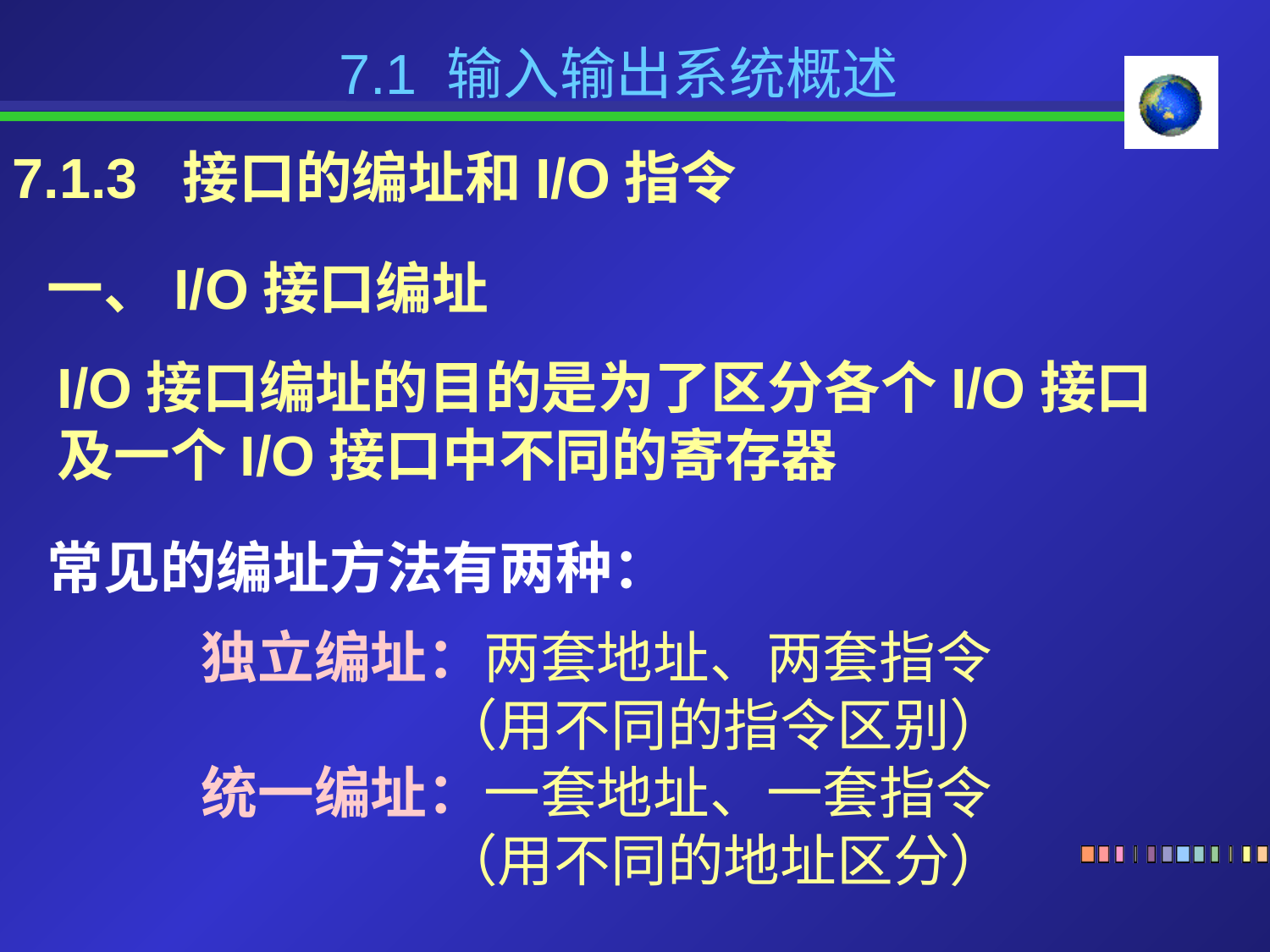

7.1 输入输出系统概述
7.1.3  接口的编址和I/O指令
一、I/O接口编址
I/O接口编址的目的是为了区分各个I/O接口及一个I/O接口中不同的寄存器
常见的编址方法有两种：
独立编址：两套地址、两套指令
		（用不同的指令区别）
统一编址：一套地址、一套指令
		（用不同的地址区分）
12